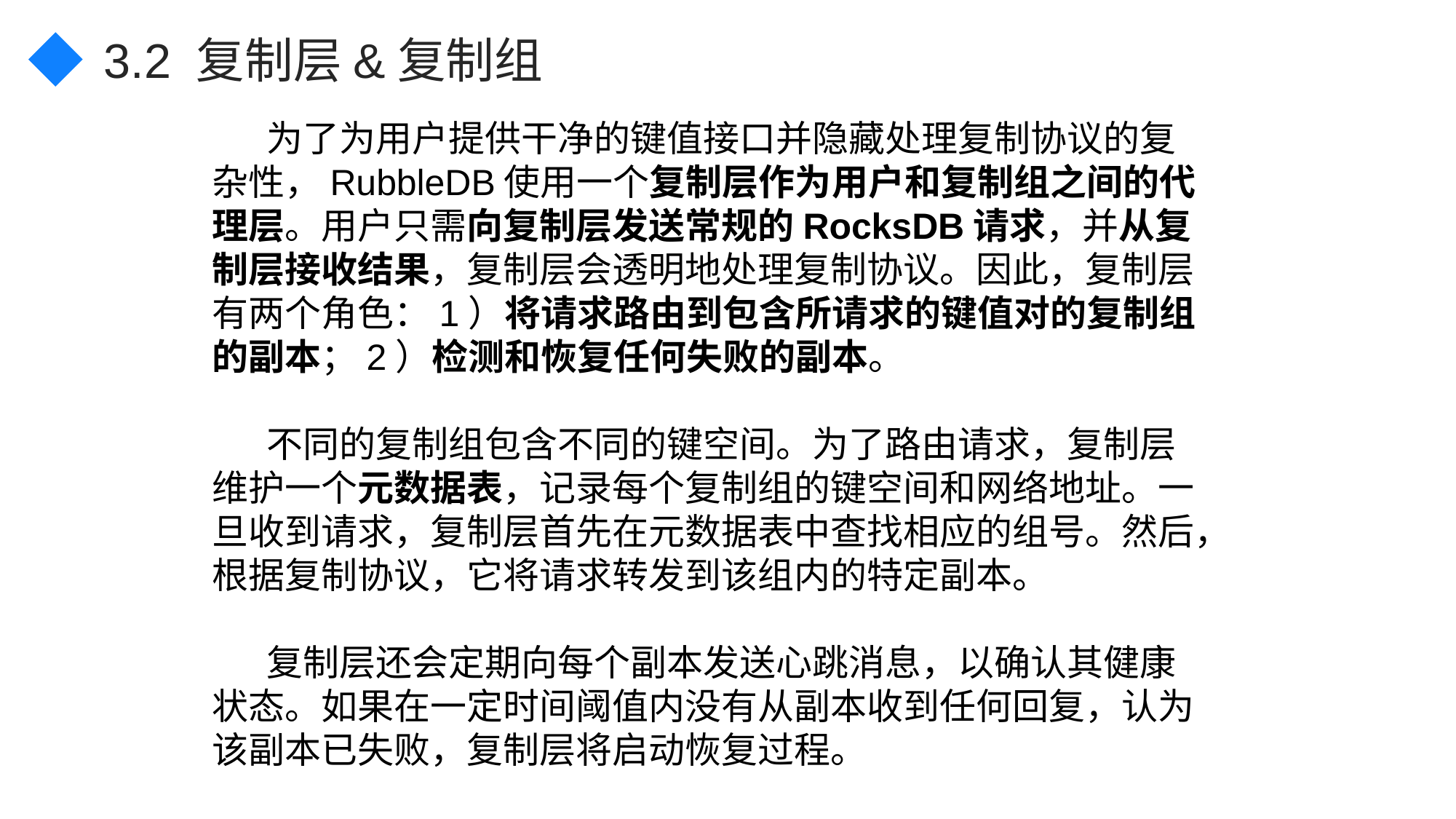

3.2 复制层&复制组
为了为用户提供干净的键值接口并隐藏处理复制协议的复杂性，RubbleDB使用一个复制层作为用户和复制组之间的代理层。用户只需向复制层发送常规的RocksDB请求，并从复制层接收结果，复制层会透明地处理复制协议。因此，复制层有两个角色：1）将请求路由到包含所请求的键值对的复制组的副本；2）检测和恢复任何失败的副本。

不同的复制组包含不同的键空间。为了路由请求，复制层维护一个元数据表，记录每个复制组的键空间和网络地址。一旦收到请求，复制层首先在元数据表中查找相应的组号。然后，根据复制协议，它将请求转发到该组内的特定副本。

复制层还会定期向每个副本发送心跳消息，以确认其健康状态。如果在一定时间阈值内没有从副本收到任何回复，认为该副本已失败，复制层将启动恢复过程。